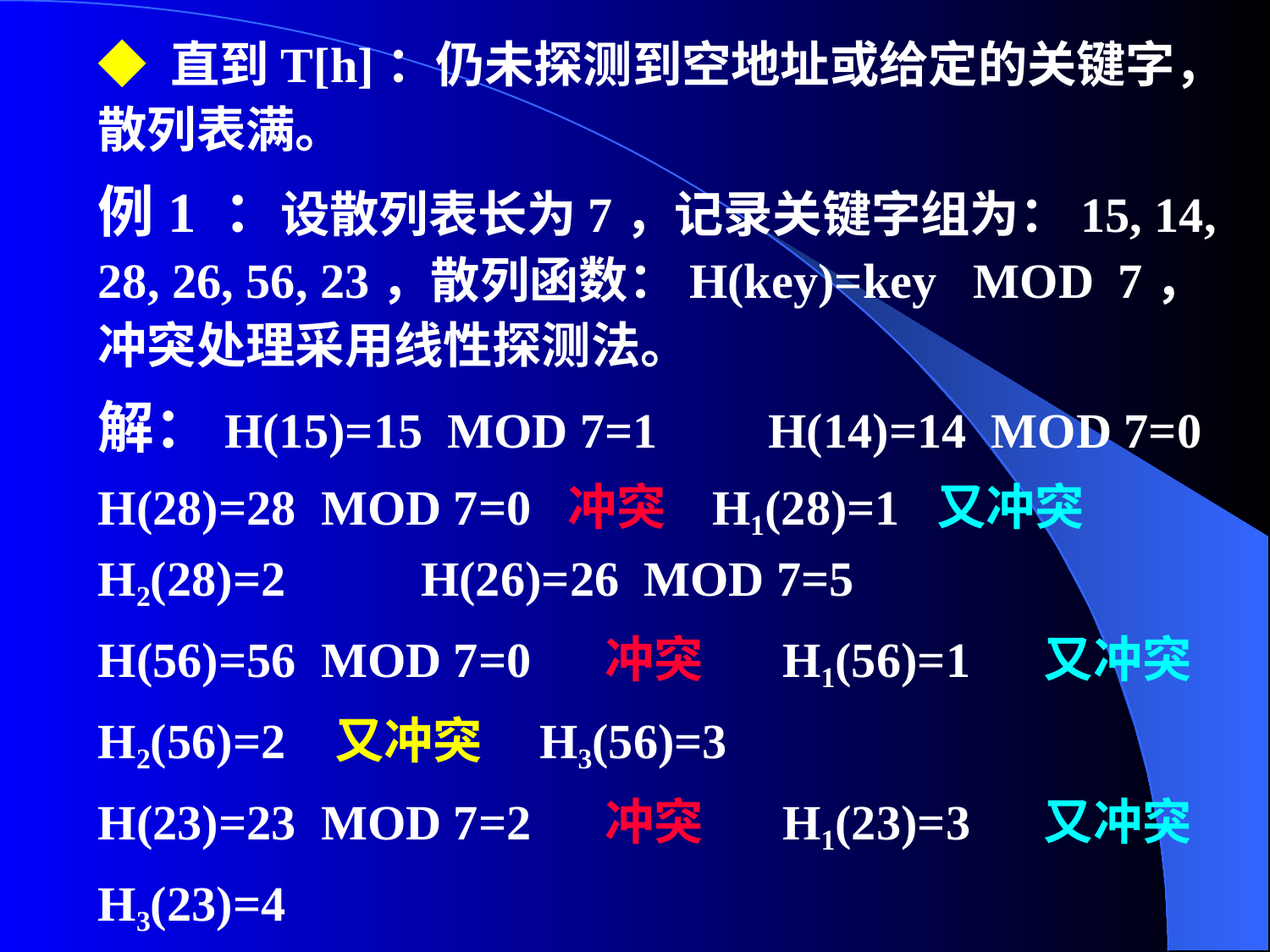

◆ 直到T[h]：仍未探测到空地址或给定的关键字，散列表满。
例1 ：设散列表长为7，记录关键字组为：15, 14, 28, 26, 56, 23，散列函数：H(key)=key   MOD  7，冲突处理采用线性探测法。
解：H(15)=15  MOD 7=1         H(14)=14  MOD 7=0
H(28)=28  MOD 7=0  冲突   H1(28)=1  又冲突H2(28)=2           H(26)=26  MOD 7=5
H(56)=56  MOD 7=0     冲突      H1(56)=1     又冲突
H2(56)=2   又冲突    H3(56)=3
H(23)=23  MOD 7=2     冲突      H1(23)=3     又冲突
H3(23)=4